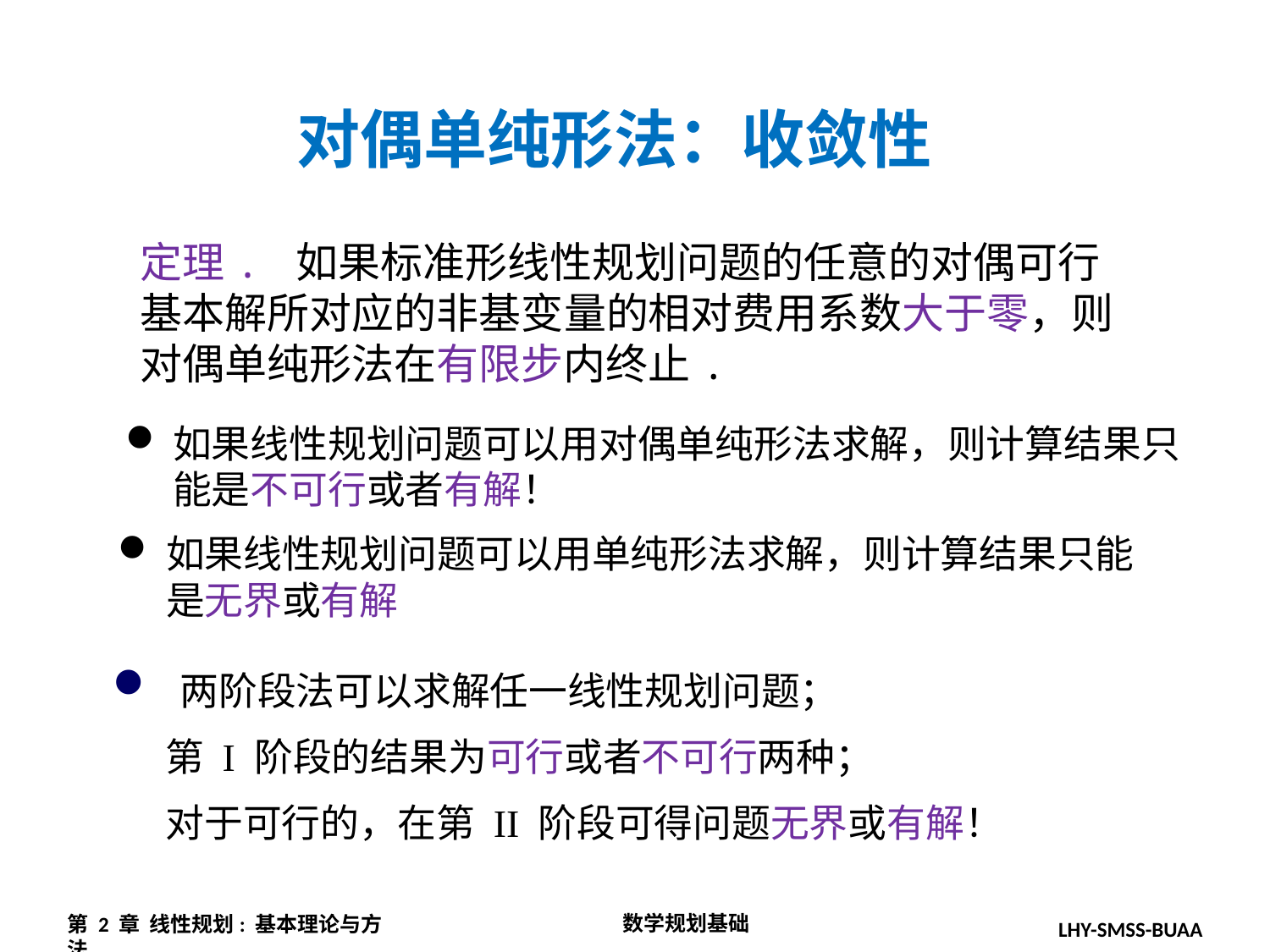

对偶单纯形法：收敛性
定理. 如果标准形线性规划问题的任意的对偶可行基本解所对应的非基变量的相对费用系数大于零，则对偶单纯形法在有限步内终止.
如果线性规划问题可以用对偶单纯形法求解，则计算结果只能是不可行或者有解！
如果线性规划问题可以用单纯形法求解，则计算结果只能是无界或有解
 两阶段法可以求解任一线性规划问题；
     第 I 阶段的结果为可行或者不可行两种；
     对于可行的，在第 II 阶段可得问题无界或有解！